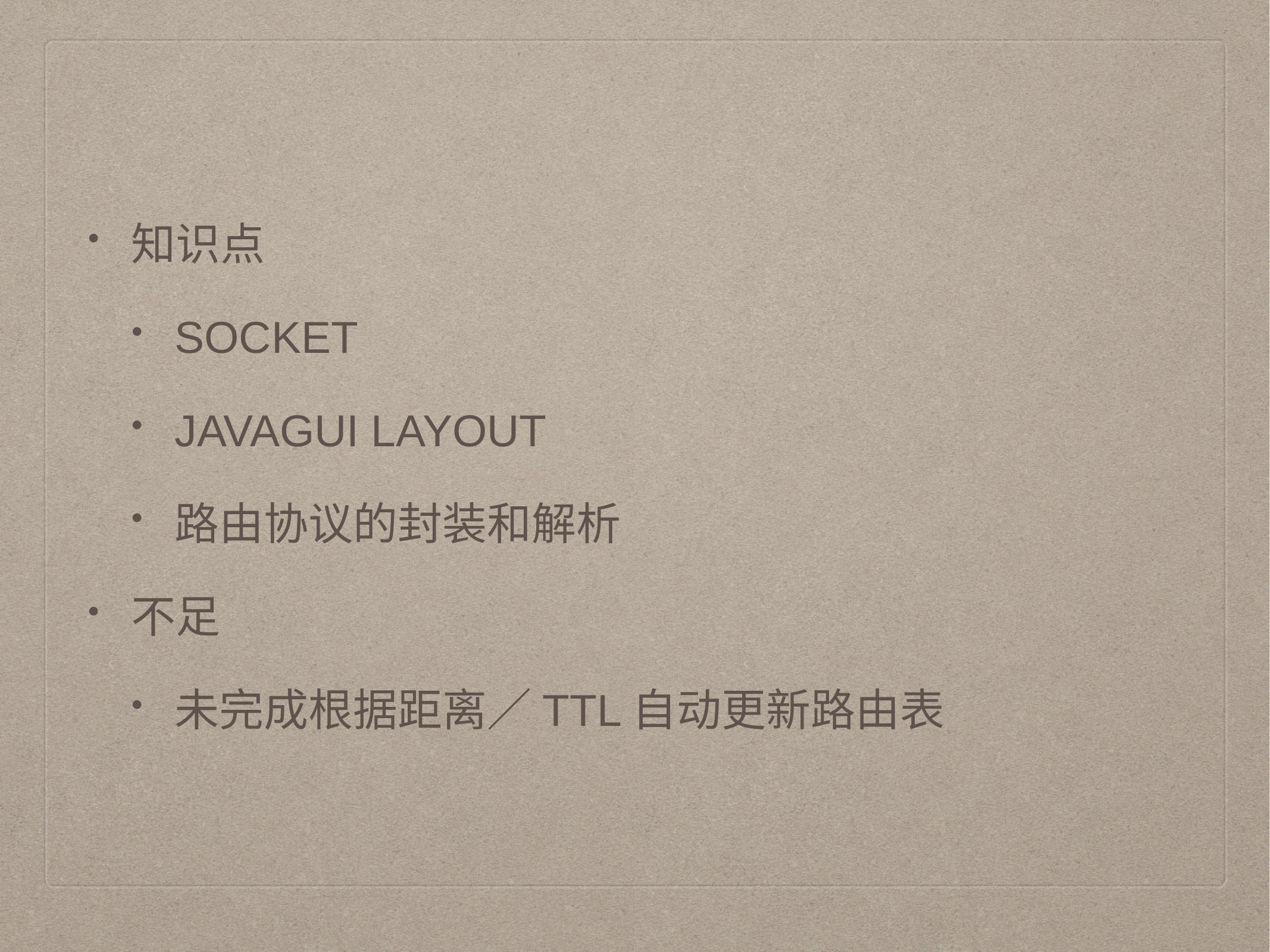

知识点
SOCKET
JAVAGUI LAYOUT
路由协议的封装和解析
不足
未完成根据距离／TTL自动更新路由表